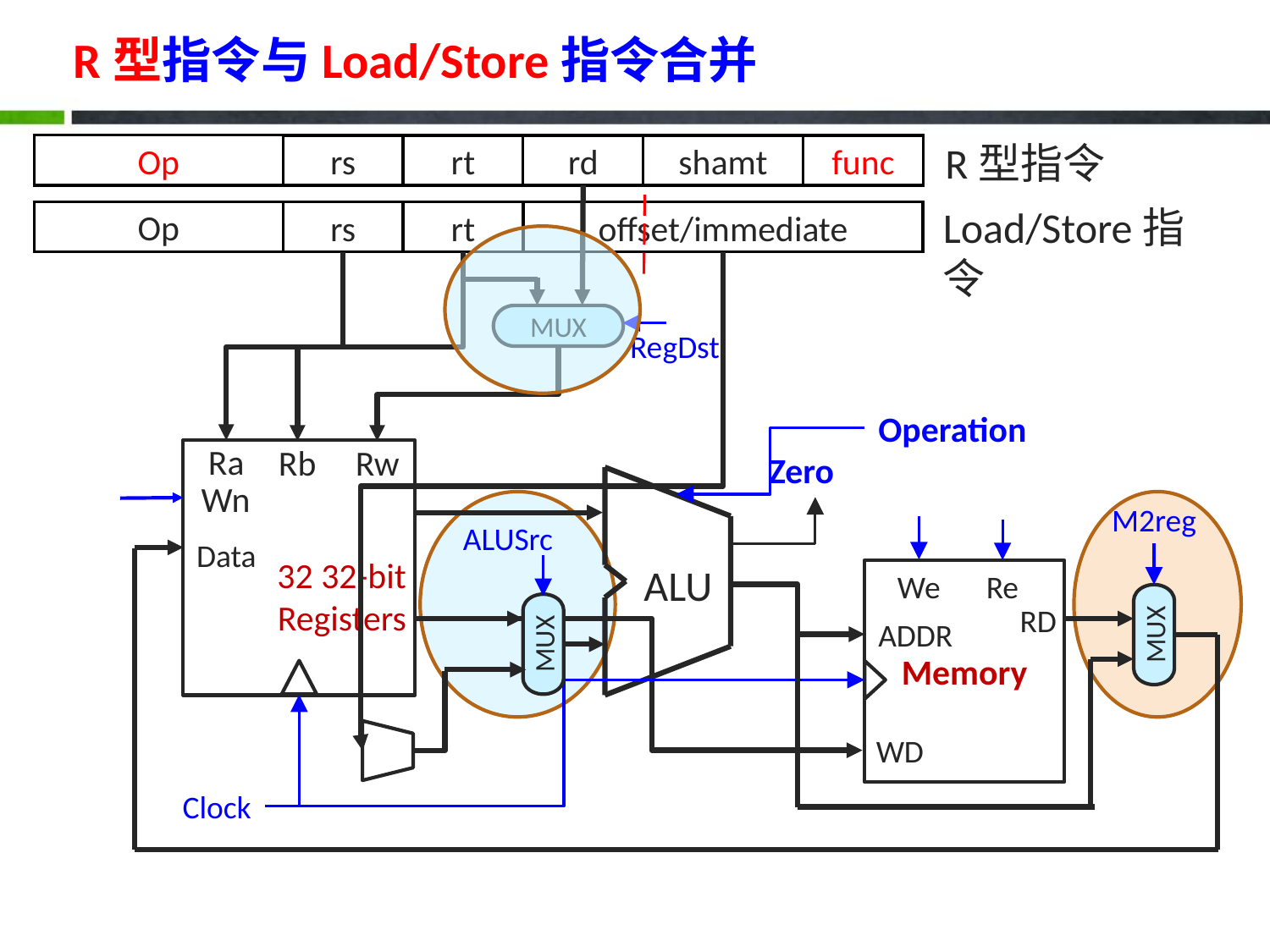

# R型指令与Load/Store指令合并
R型指令
Op
rs
rt
rd
shamt
func
Load/Store指令

Op
rs
rt
offset/immediate

MUX
RegDst
Operation

Ra
Rb
Rw
Zero

Wn

M2reg
ALUSrc
Data
32 32-bit
Registers
ALU
Memory
We
Re
RD
ADDR
MUX
MUX

WD

Clock
45